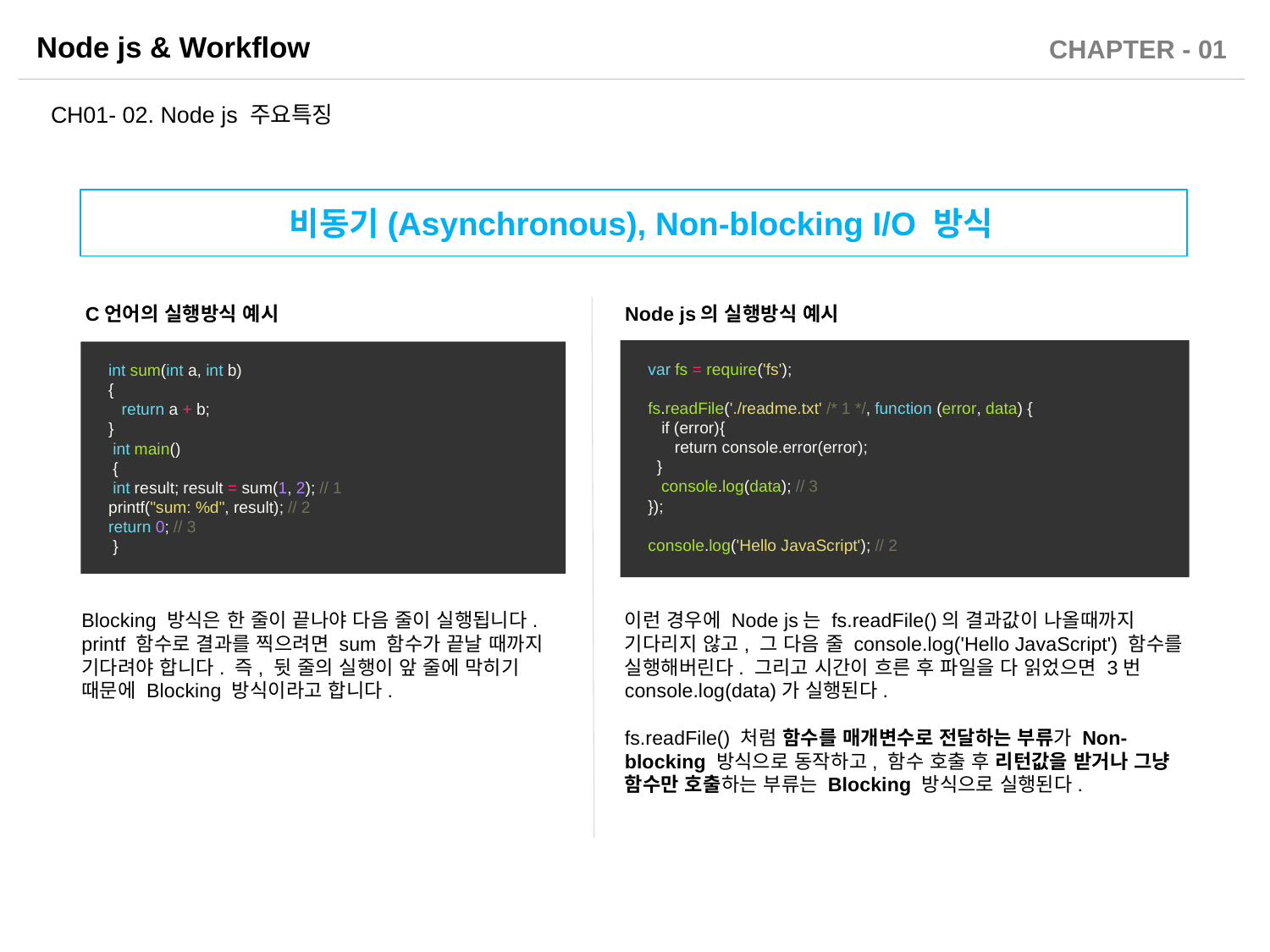

CH01- 02. Node js 주요특징
 비동기(Asynchronous), Non-blocking I/O 방식
C언어의 실행방식 예시
Node js의 실행방식 예시
var fs = require('fs');

fs.readFile('./readme.txt' /* 1 */, function (error, data) {
   if (error){
      return console.error(error);
  }
   console.log(data); // 3
});

console.log('Hello JavaScript'); // 2
int sum(int a, int b)
{
   return a + b;
}
 int main()
 {
 int result; result = sum(1, 2); // 1
printf("sum: %d", result); // 2
return 0; // 3
 }
Blocking 방식은 한 줄이 끝나야 다음 줄이 실행됩니다. printf 함수로 결과를 찍으려면 sum 함수가 끝날 때까지 기다려야 합니다. 즉, 뒷 줄의 실행이 앞 줄에 막히기 때문에 Blocking 방식이라고 합니다.
이런 경우에 Node js는 fs.readFile()의 결과값이 나올때까지 기다리지 않고, 그 다음 줄 console.log('Hello JavaScript') 함수를 실행해버린다. 그리고 시간이 흐른 후 파일을 다 읽었으면 3번 console.log(data)가 실행된다.
fs.readFile() 처럼 함수를 매개변수로 전달하는 부류가 Non-blocking 방식으로 동작하고, 함수 호출 후 리턴값을 받거나 그냥 함수만 호출하는 부류는 Blocking 방식으로 실행된다.